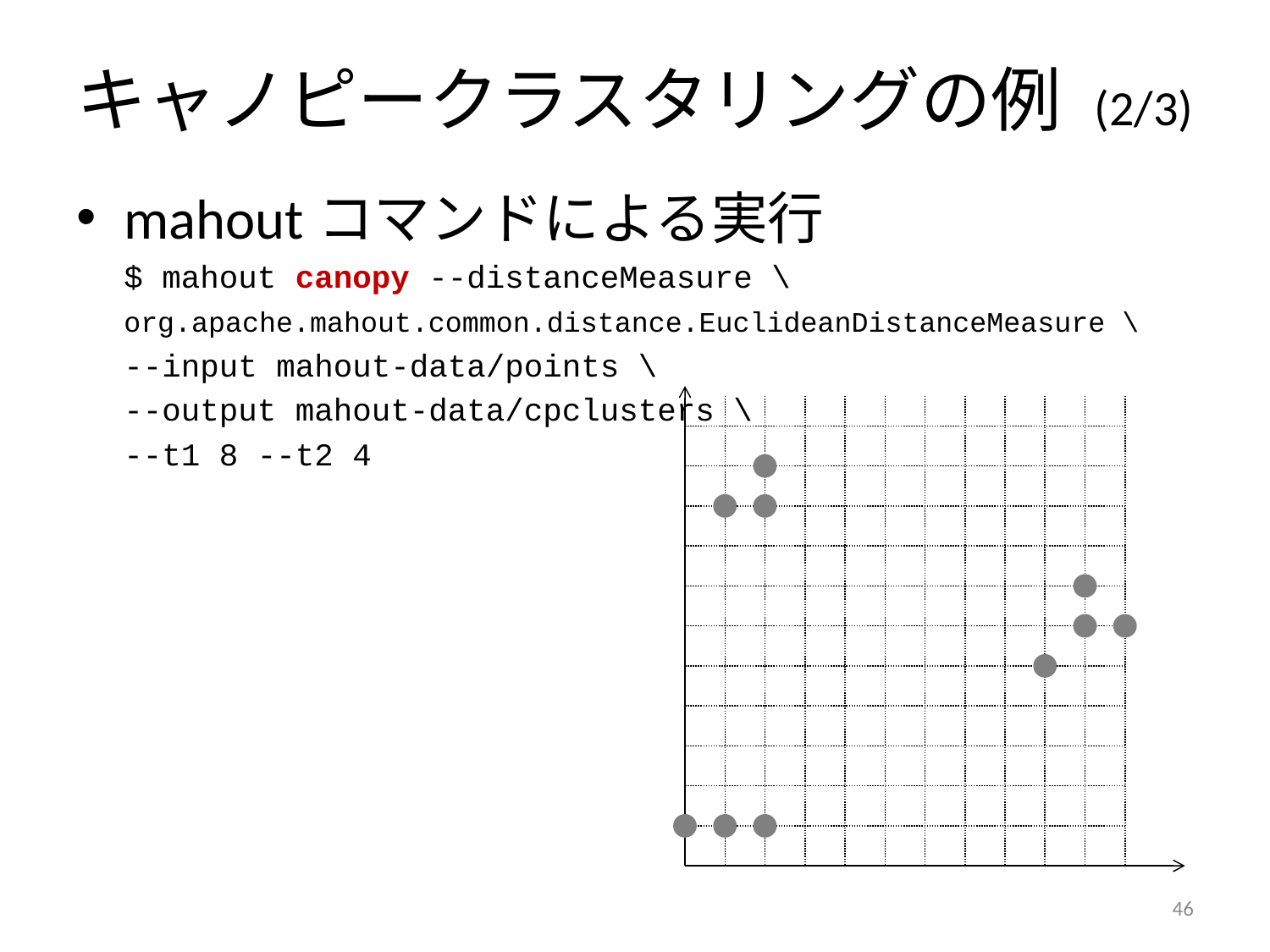

# キャノピークラスタリングの例 (2/3)
mahoutコマンドによる実行
	$ mahout canopy --distanceMeasure \
	org.apache.mahout.common.distance.EuclideanDistanceMeasure \
	--input mahout-data/points \
	--output mahout-data/cpclusters \
	--t1 8 --t2 4

46